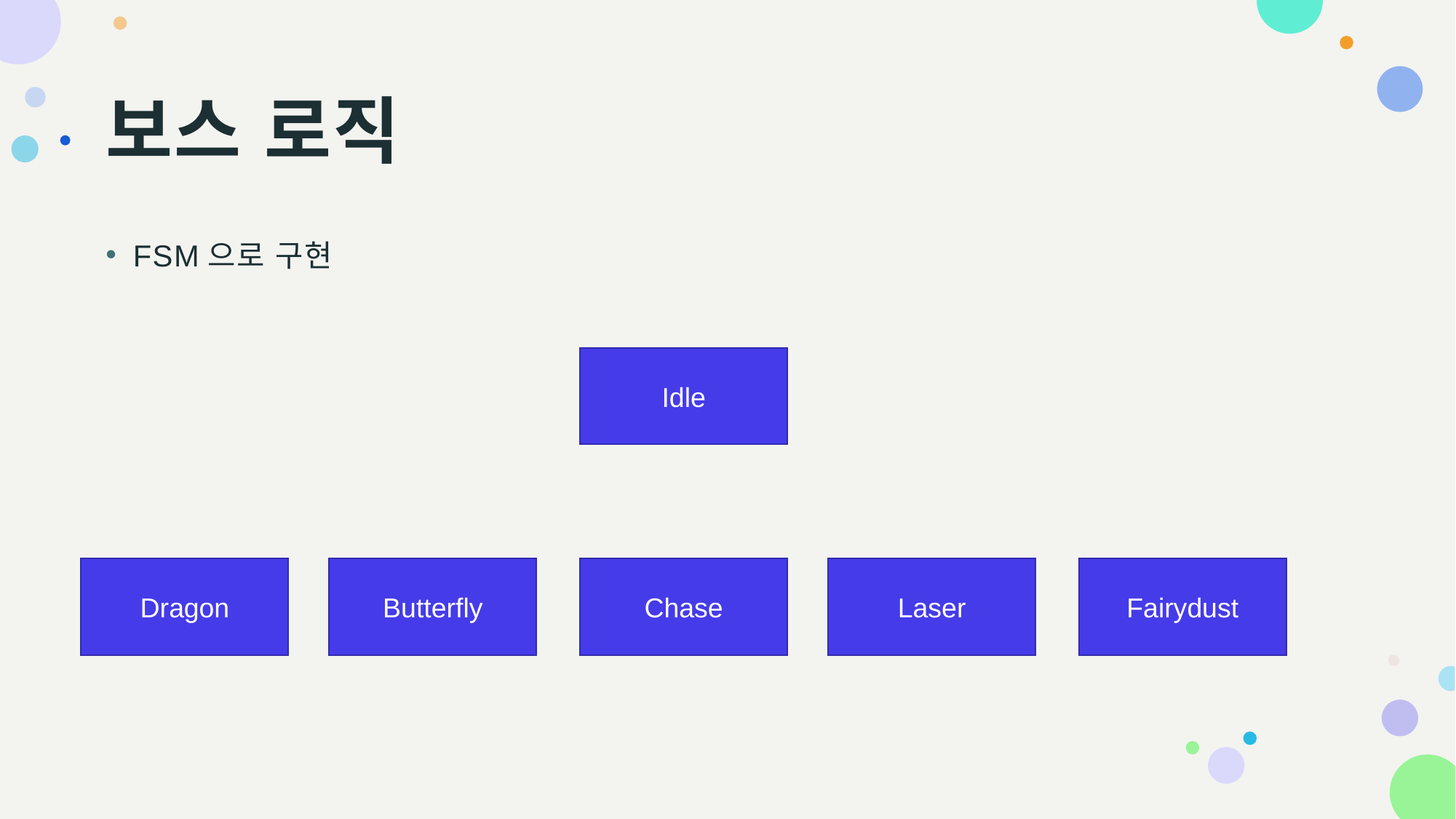

# 보스 로직
FSM으로 구현
Idle
Dragon
Butterfly
Chase
Laser
Fairydust